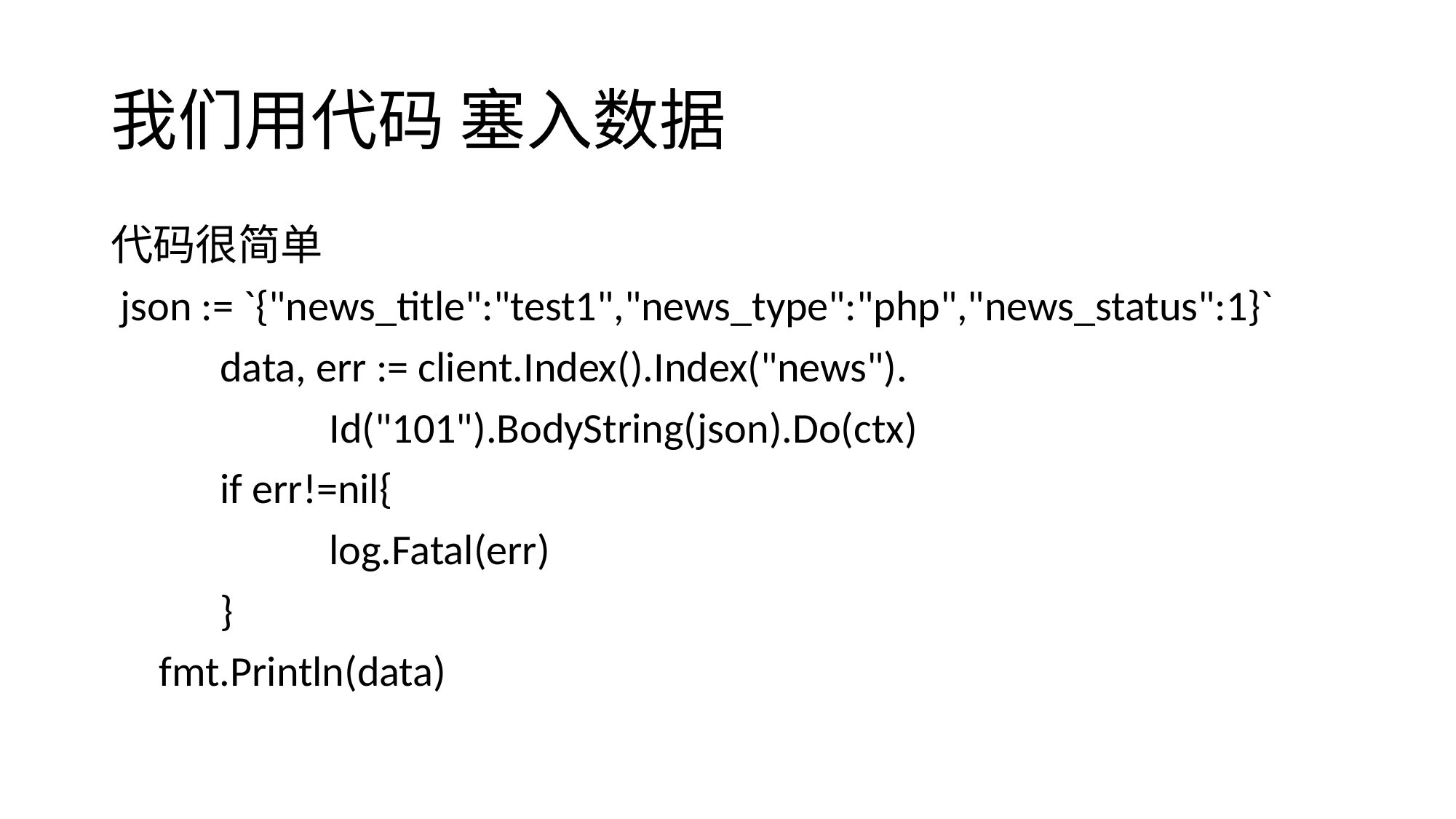

# 我们用代码 塞入数据
代码很简单
 json := `{"news_title":"test1","news_type":"php","news_status":1}`
	data, err := client.Index().Index("news").
		Id("101").BodyString(json).Do(ctx)
	if err!=nil{
		log.Fatal(err)
	}
     fmt.Println(data)